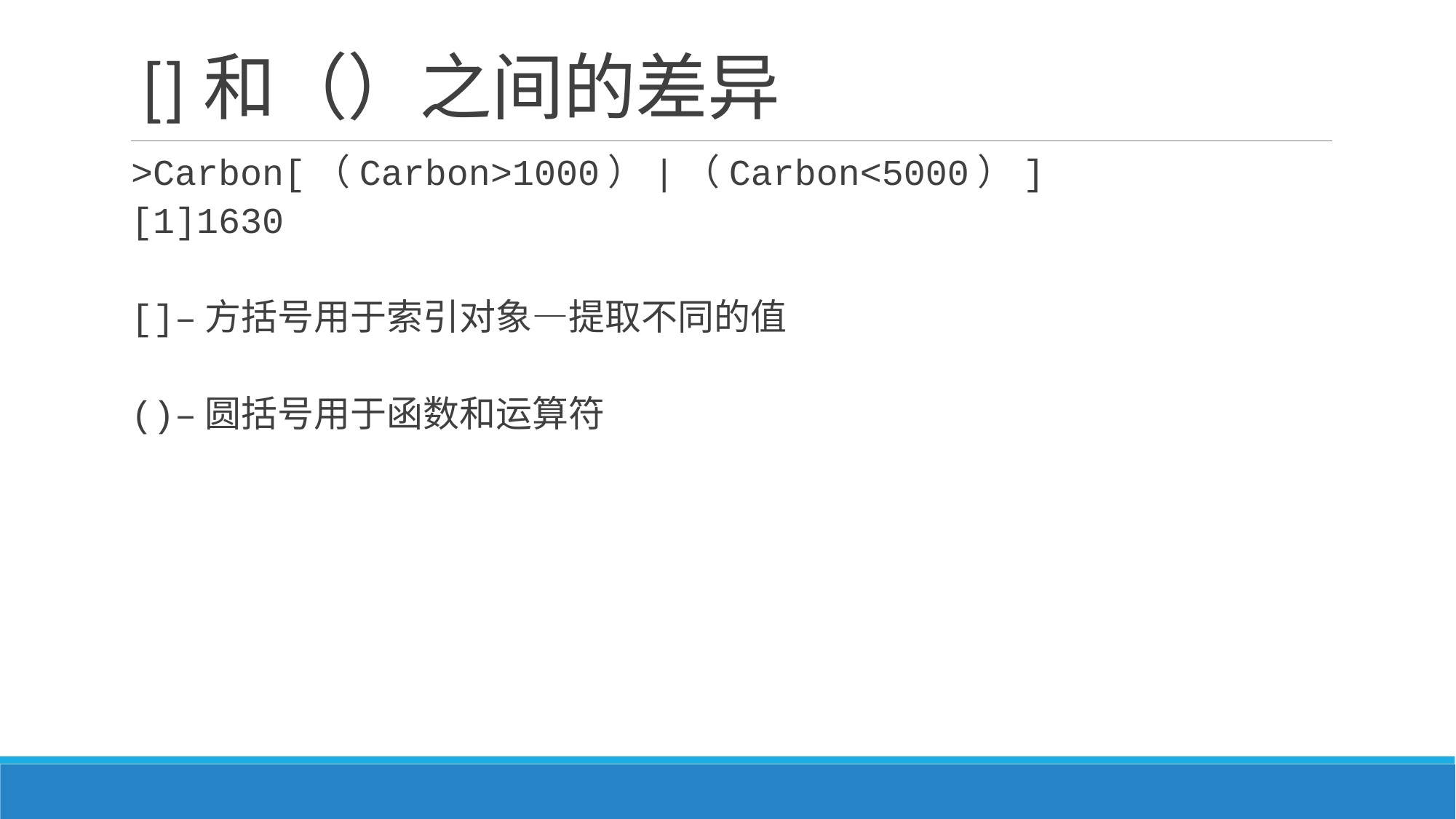

# []和（）之间的差异
>Carbon[（Carbon>1000）|（Carbon<5000）]
[1]1630

[]–方括号用于索引对象—提取不同的值

()–圆括号用于函数和运算符